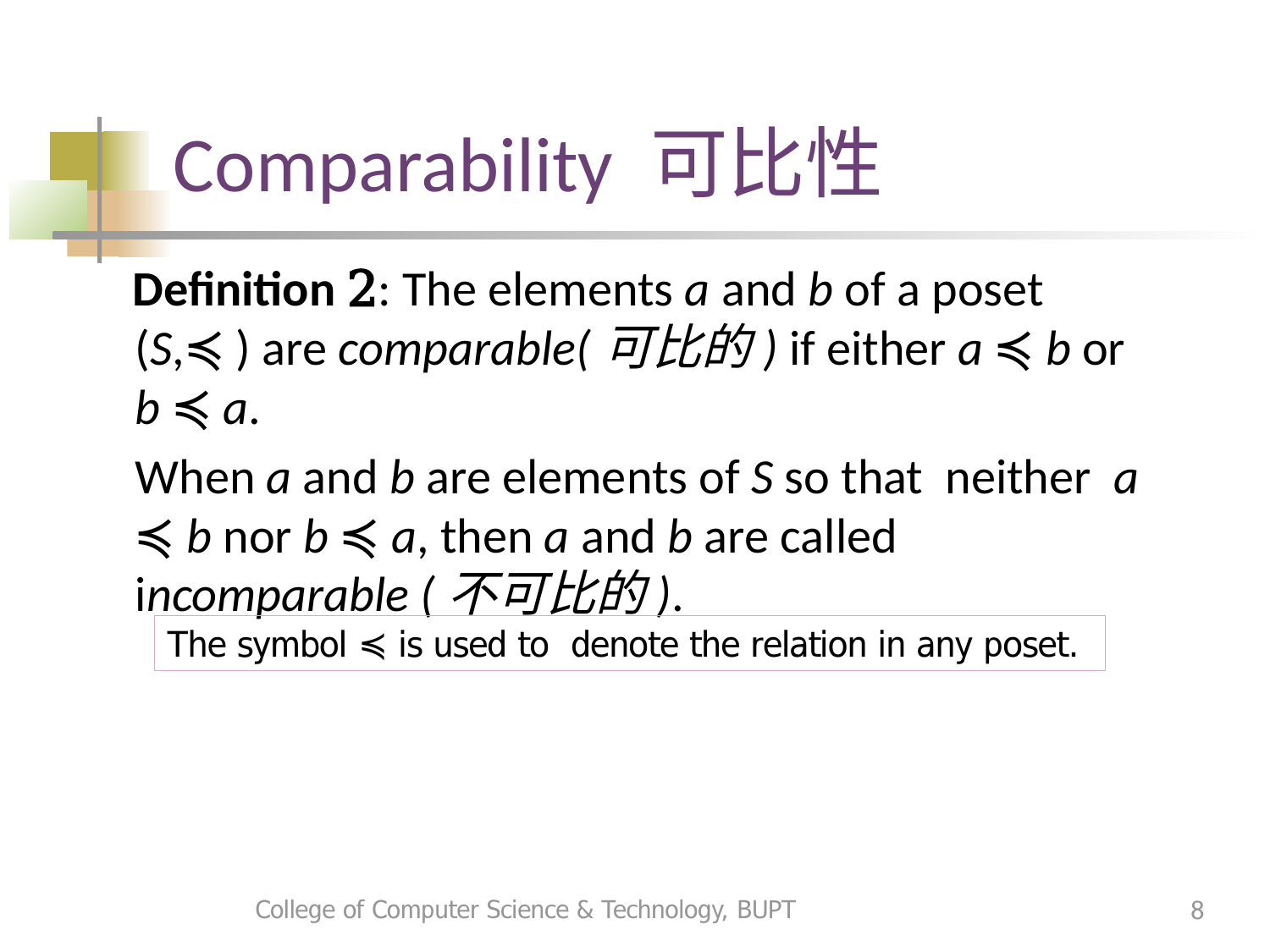

# Comparability 可比性
    Definition 2: The elements a and b of a poset (S,≼ ) are comparable(可比的) if either a ≼ b or b ≼ a.
	When a and b are elements of S so that  neither  a ≼ b nor b ≼ a, then a and b are called incomparable (不可比的).

The symbol ≼ is used to  denote the relation in any poset.
College of Computer Science & Technology, BUPT
8